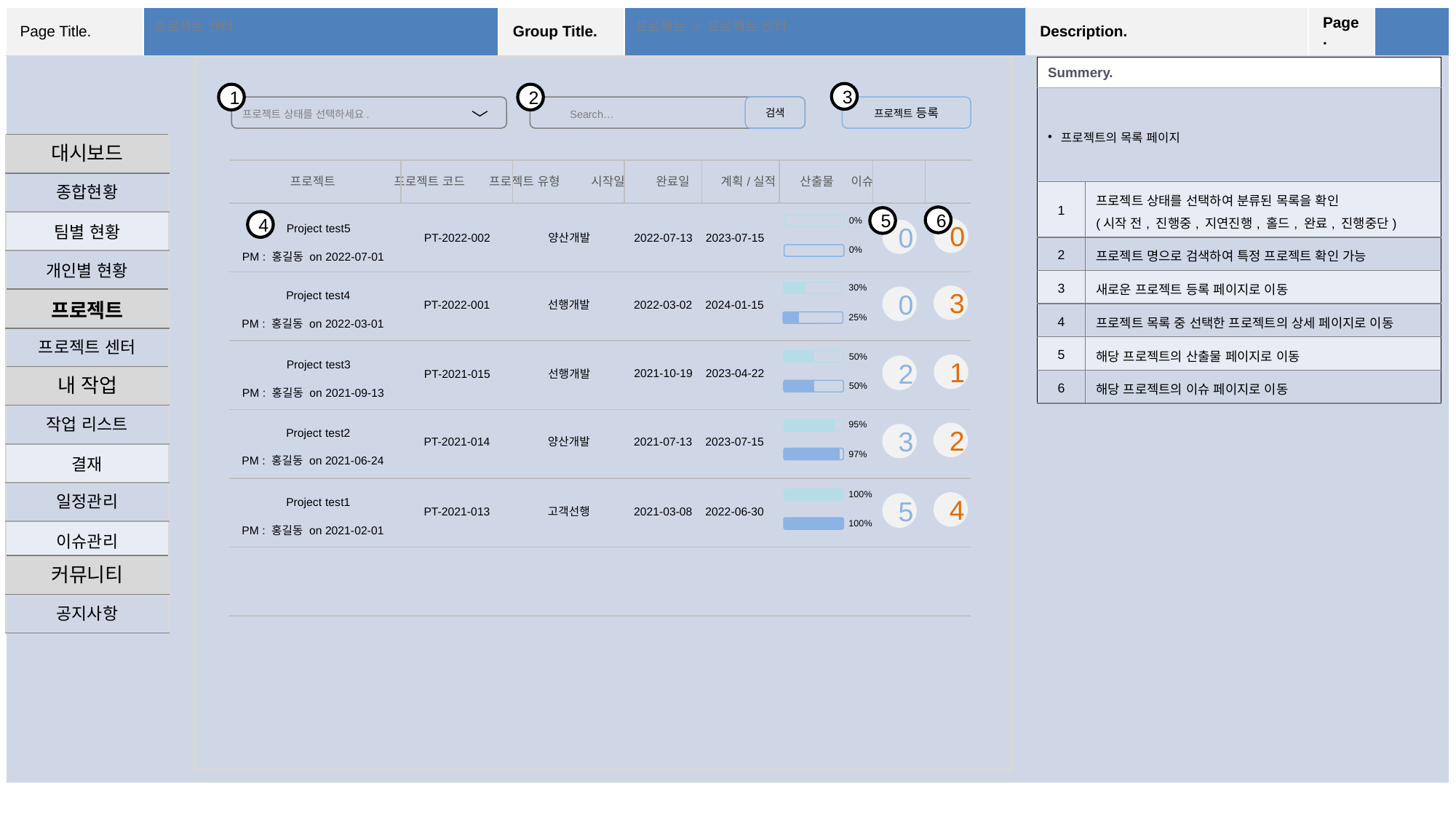

프로젝트 센터
프로젝트 > 프로젝트 센터

| Summery. |  |
| --- | --- |
| 프로젝트의 목록 페이지 |  |
| 1 | 프로젝트 상태를 선택하여 분류된 목록을 확인 (시작 전, 진행중, 지연진행, 홀드, 완료, 진행중단) |
| 2 | 프로젝트 명으로 검색하여 특정 프로젝트 확인 가능 |
| 3 | 새로운 프로젝트 등록 페이지로 이동 |
| 4 | 프로젝트 목록 중 선택한 프로젝트의 상세 페이지로 이동 |
| 5 | 해당 프로젝트의 산출물 페이지로 이동 |
| 6 | 해당 프로젝트의 이슈 페이지로 이동 |
3
1
2
프로젝트 등록

검색
프로젝트 상태를 선택하세요.
          Search…
﹀
| 대시보드 |
| --- |
| 종합현황 |
| 팀별 현황 |
| 개인별 현황 |
             프로젝트                 프로젝트 코드       프로젝트 유형         시작일         완료일         계획/실적       산출물     이슈
6
5
0%
Project test5
0
0
2022-07-13    2023-07-15
PT-2022-002
양산개발
0%
PM : 홍길동 on 2022-07-01
4

30%
Project test4
3
0
2022-03-02    2024-01-15
PT-2022-001
선행개발
25%
PM : 홍길동 on 2022-03-01

| 프로젝트 |
| --- |
| 프로젝트 센터 |

50%
Project test3
1
2
2021-10-19    2023-04-22
PT-2021-015
선행개발
50%
PM : 홍길동 on 2021-09-13

| 내 작업 |
| --- |
| 작업 리스트 |
| 결재 |
| 일정관리 |
| 이슈관리 |

95%

Project test2
2
3
2021-07-13    2023-07-15
PT-2021-014
양산개발
97%
PM : 홍길동 on 2021-06-24

100%

Project test1
4
5
2021-03-08    2022-06-30
PT-2021-013
고객선행
100%
PM : 홍길동 on 2021-02-01

| 커뮤니티 |
| --- |
| 공지사항 |